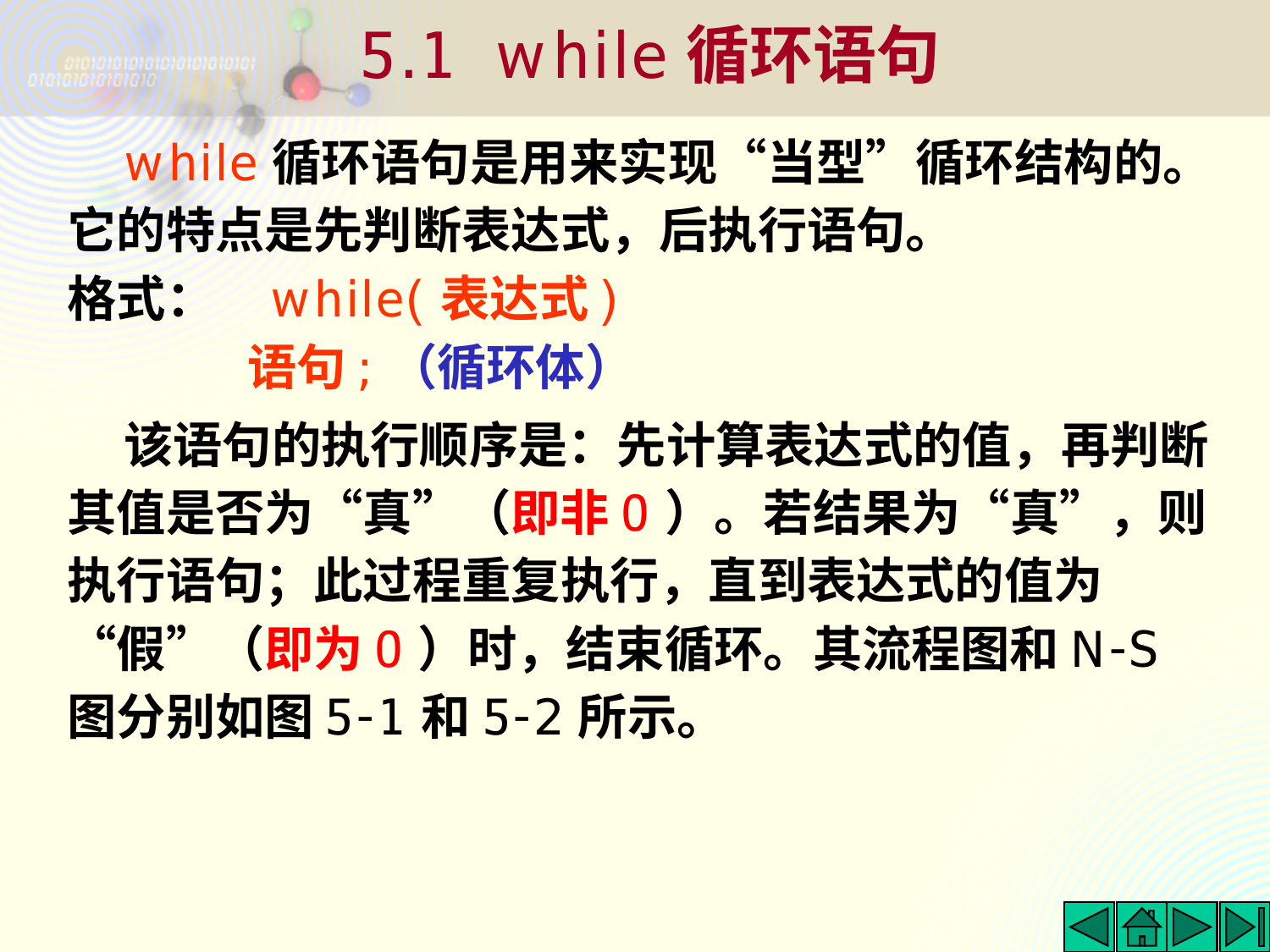

5.1  while循环语句
    while循环语句是用来实现“当型”循环结构的。它的特点是先判断表达式，后执行语句。
格式：    while(表达式)
               语句;（循环体）
    该语句的执行顺序是：先计算表达式的值，再判断其值是否为“真”（即非0）。若结果为“真”，则执行语句；此过程重复执行，直到表达式的值为“假”（即为0）时，结束循环。其流程图和N-S图分别如图5-1和5-2所示。